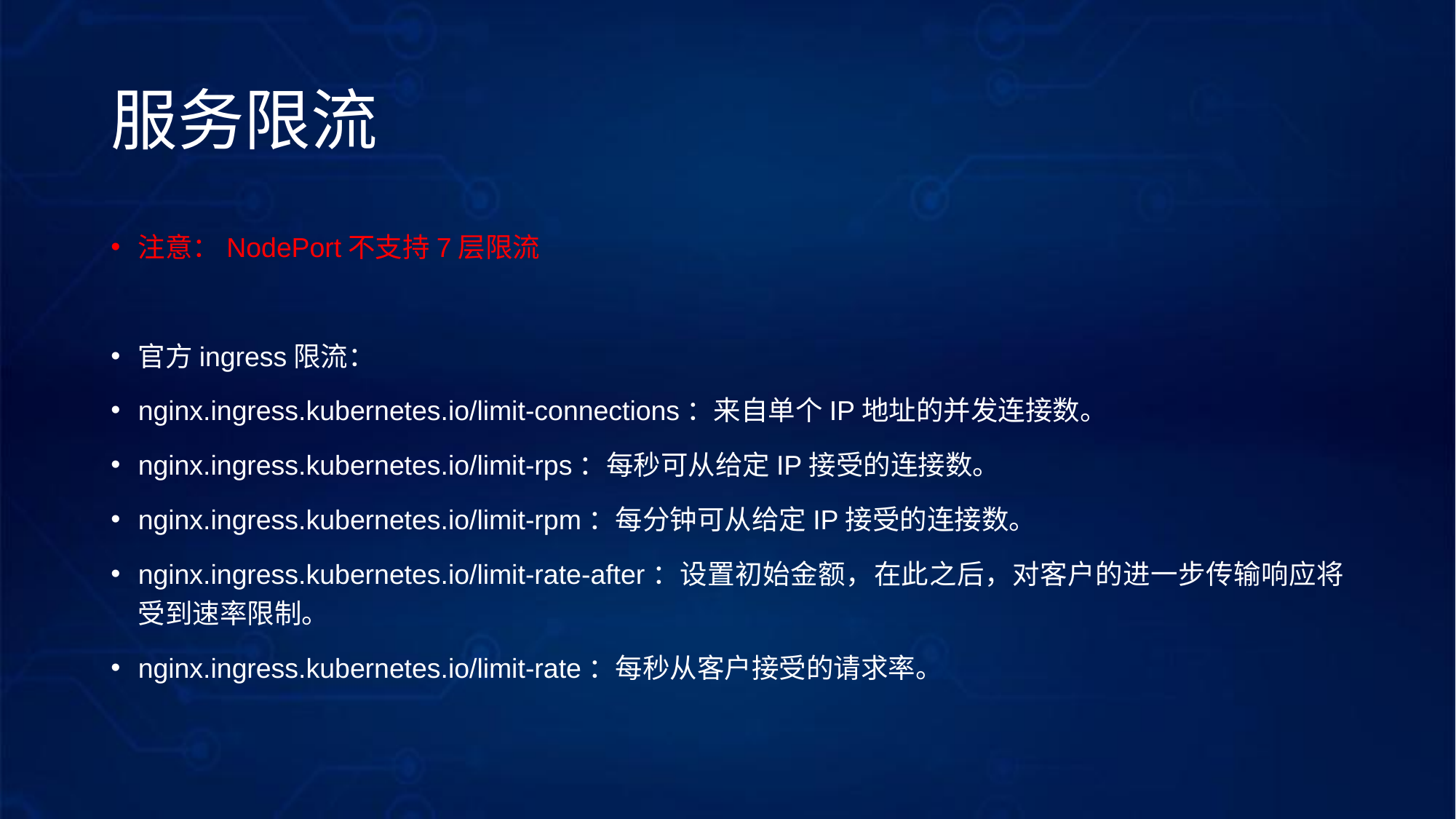

# 服务限流
注意：NodePort不支持7层限流

官方ingress限流：
nginx.ingress.kubernetes.io/limit-connections：来自单个IP地址的并发连接数。
nginx.ingress.kubernetes.io/limit-rps：每秒可从给定IP接受的连接数。
nginx.ingress.kubernetes.io/limit-rpm：每分钟可从给定IP接受的连接数。
nginx.ingress.kubernetes.io/limit-rate-after：设置初始金额，在此之后，对客户的进一步传输响应将受到速率限制。
nginx.ingress.kubernetes.io/limit-rate：每秒从客户接受的请求率。